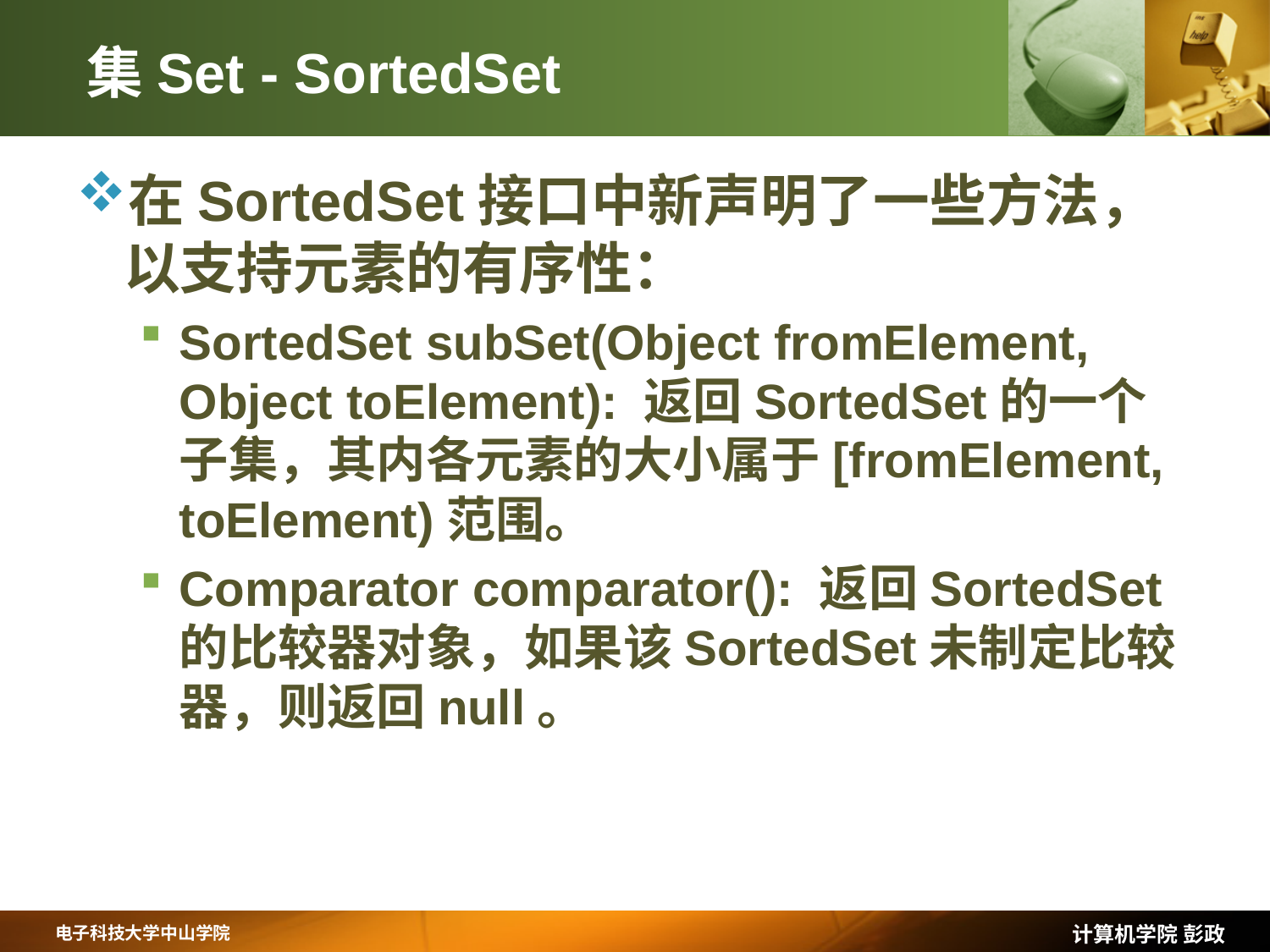

# 集Set - SortedSet
在SortedSet接口中新声明了一些方法，以支持元素的有序性：
SortedSet subSet(Object fromElement, Object toElement): 返回SortedSet的一个子集，其内各元素的大小属于[fromElement, toElement)范围。
Comparator comparator(): 返回SortedSet的比较器对象，如果该SortedSet未制定比较器，则返回null。
计算机学院 彭政
电子科技大学中山学院